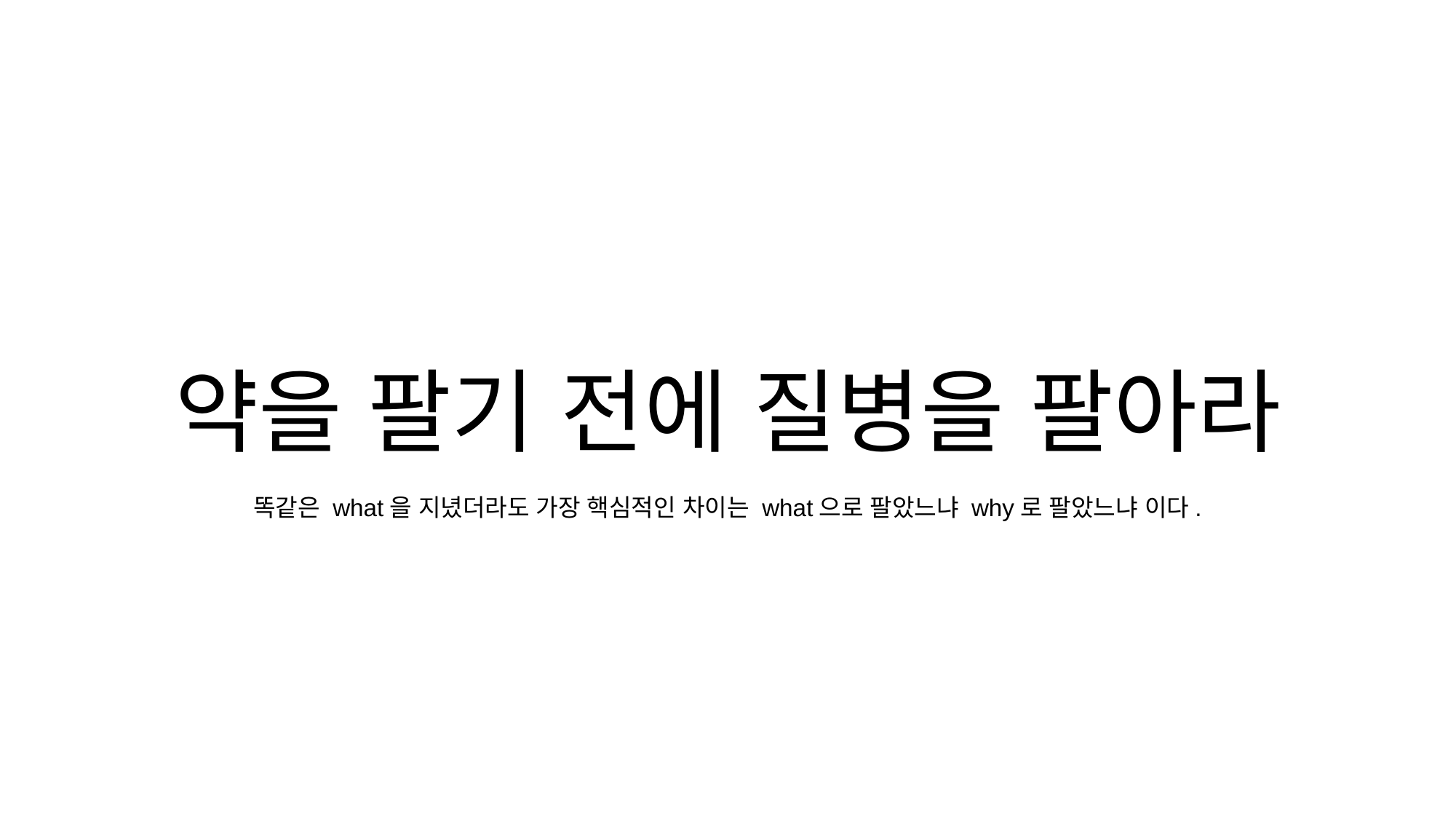

약을 팔기 전에 질병을 팔아라

똑같은 what을 지녔더라도 가장 핵심적인 차이는 what으로 팔았느냐 why로 팔았느냐 이다.